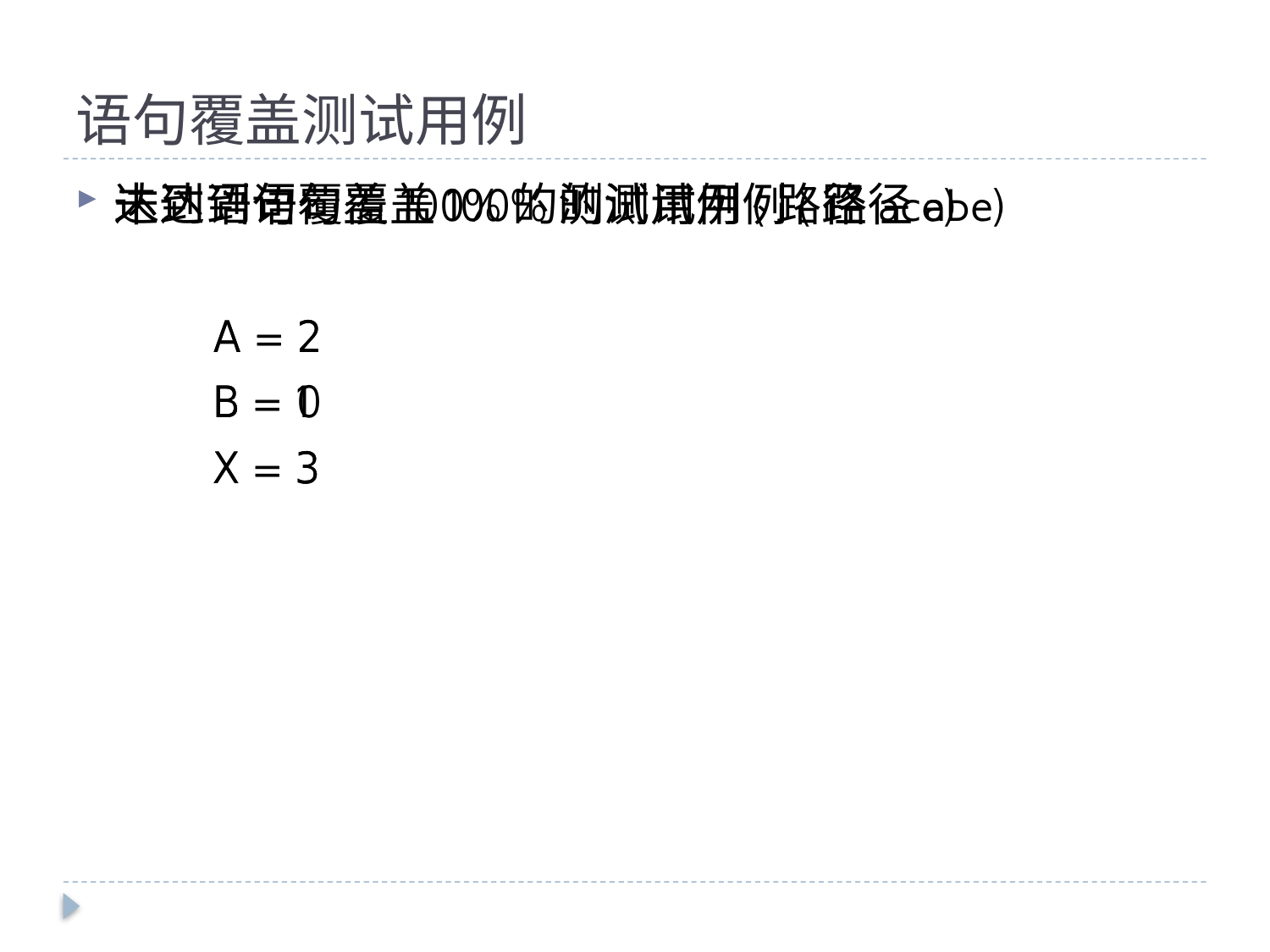

# 语句覆盖测试用例
未达到语句覆盖100%的测试用例(路径abe)

          A = 2
          B = 1
          X = 3
达到语句覆盖100%的测试用例(路径ace)

          A = 2
          B = 0
          X = 3